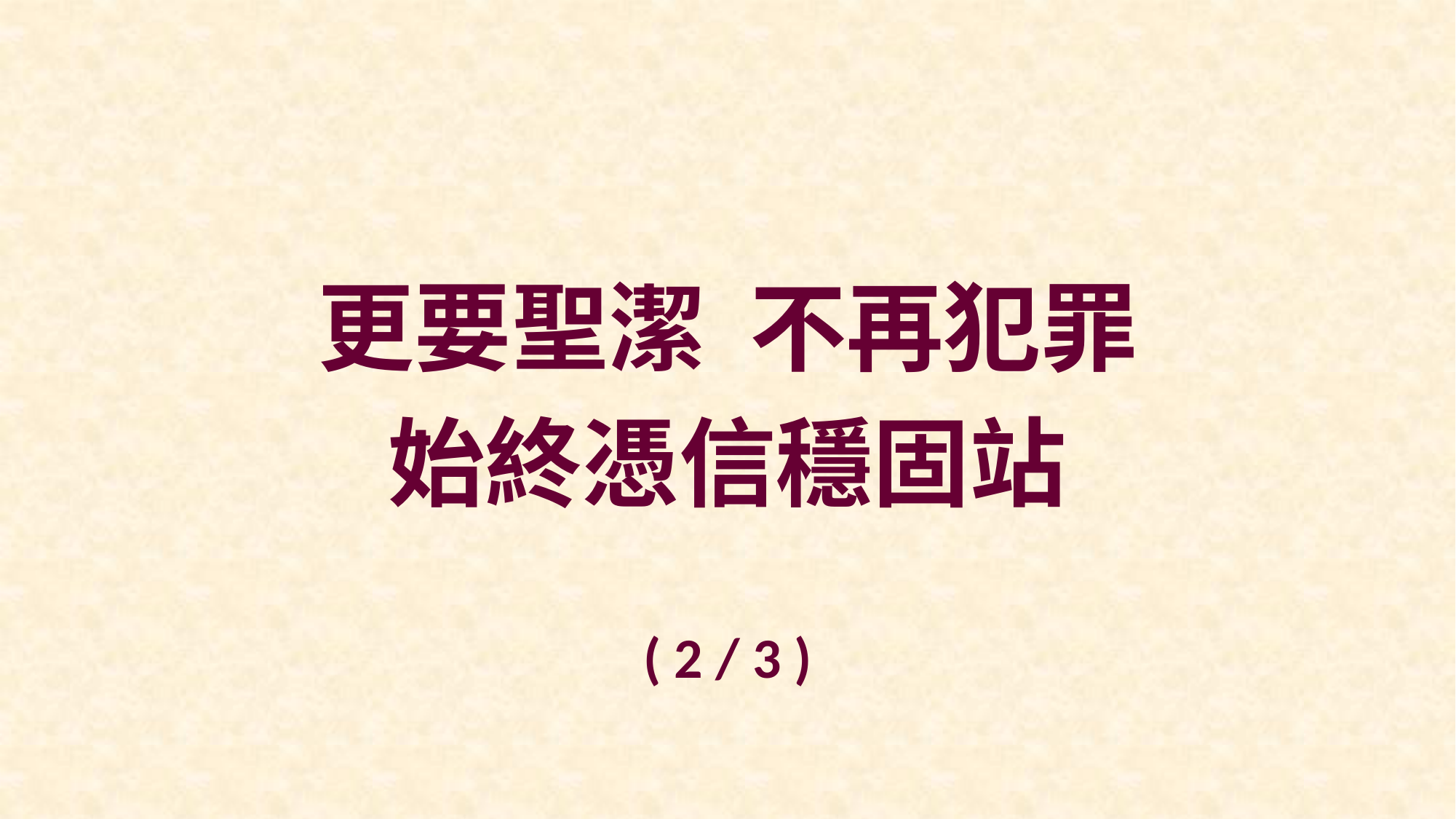

更要聖潔  不再犯罪
始終憑信穩固站
( 2 / 3 )